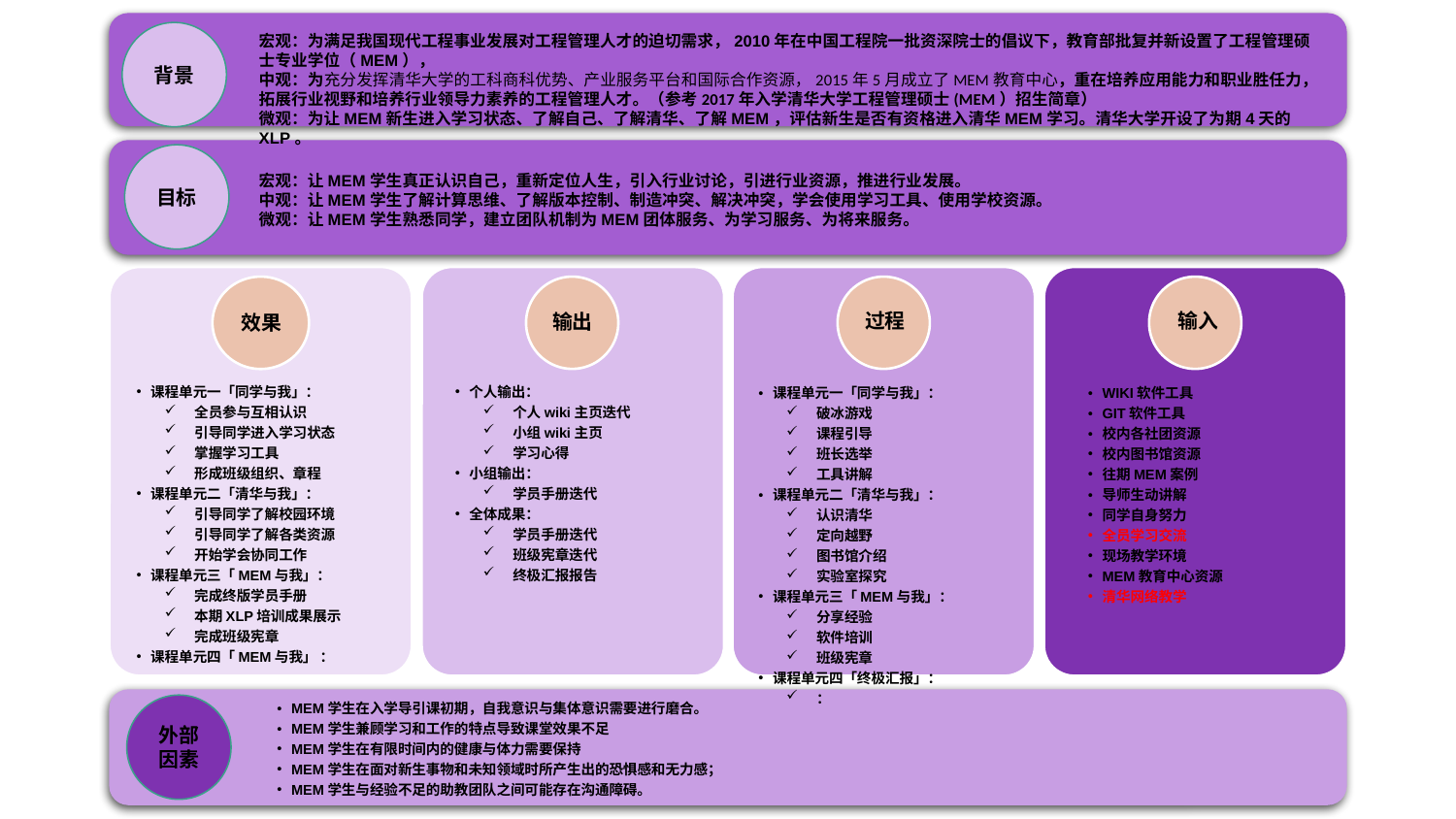

背景
宏观：为满足我国现代工程事业发展对工程管理人才的迫切需求，2010年在中国工程院一批资深院士的倡议下，教育部批复并新设置了工程管理硕士专业学位（MEM），
中观：为充分发挥清华大学的工科商科优势、产业服务平台和国际合作资源，2015年5月成立了MEM教育中心，重在培养应用能力和职业胜任力，拓展行业视野和培养行业领导力素养的工程管理人才。（参考2017年入学清华大学工程管理硕士(MEM）招生简章）
微观：为让MEM新生进入学习状态、了解自己、了解清华、了解MEM，评估新生是否有资格进入清华MEM学习。清华大学开设了为期4天的XLP。

目标
宏观：让MEM学生真正认识自己，重新定位人生，引入行业讨论，引进行业资源，推进行业发展。
中观：让MEM学生了解计算思维、了解版本控制、制造冲突、解决冲突，学会使用学习工具、使用学校资源。
微观：让MEM学生熟悉同学，建立团队机制为MEM团体服务、为学习服务、为将来服务。

过程
输入
输出
效果
课程单元一「同学与我」：
全员参与互相认识
引导同学进入学习状态
掌握学习工具
形成班级组织、章程
课程单元二「清华与我」：
引导同学了解校园环境
引导同学了解各类资源
开始学会协同工作
课程单元三「MEM与我」：
完成终版学员手册
本期XLP培训成果展示
完成班级宪章
课程单元四「MEM与我」 ：

个人输出：
个人wiki主页迭代
小组wiki主页
学习心得
小组输出：
学员手册迭代
全体成果：
学员手册迭代
班级宪章迭代
终极汇报报告

课程单元一「同学与我」：
破冰游戏
课程引导
班长选举
工具讲解
课程单元二「清华与我」：
认识清华
定向越野
图书馆介绍
实验室探究
课程单元三「MEM与我」：
分享经验
软件培训
班级宪章
课程单元四「终极汇报」：
：

WIKI软件工具
GIT软件工具
校内各社团资源
校内图书馆资源
往期MEM案例
导师生动讲解
同学自身努力
全员学习交流
现场教学环境
MEM教育中心资源
清华网络教学

MEM学生在入学导引课初期，自我意识与集体意识需要进行磨合。
MEM学生兼顾学习和工作的特点导致课堂效果不足
MEM学生在有限时间内的健康与体力需要保持
MEM学生在面对新生事物和未知领域时所产生出的恐惧感和无力感；
MEM学生与经验不足的助教团队之间可能存在沟通障碍。
外部因素